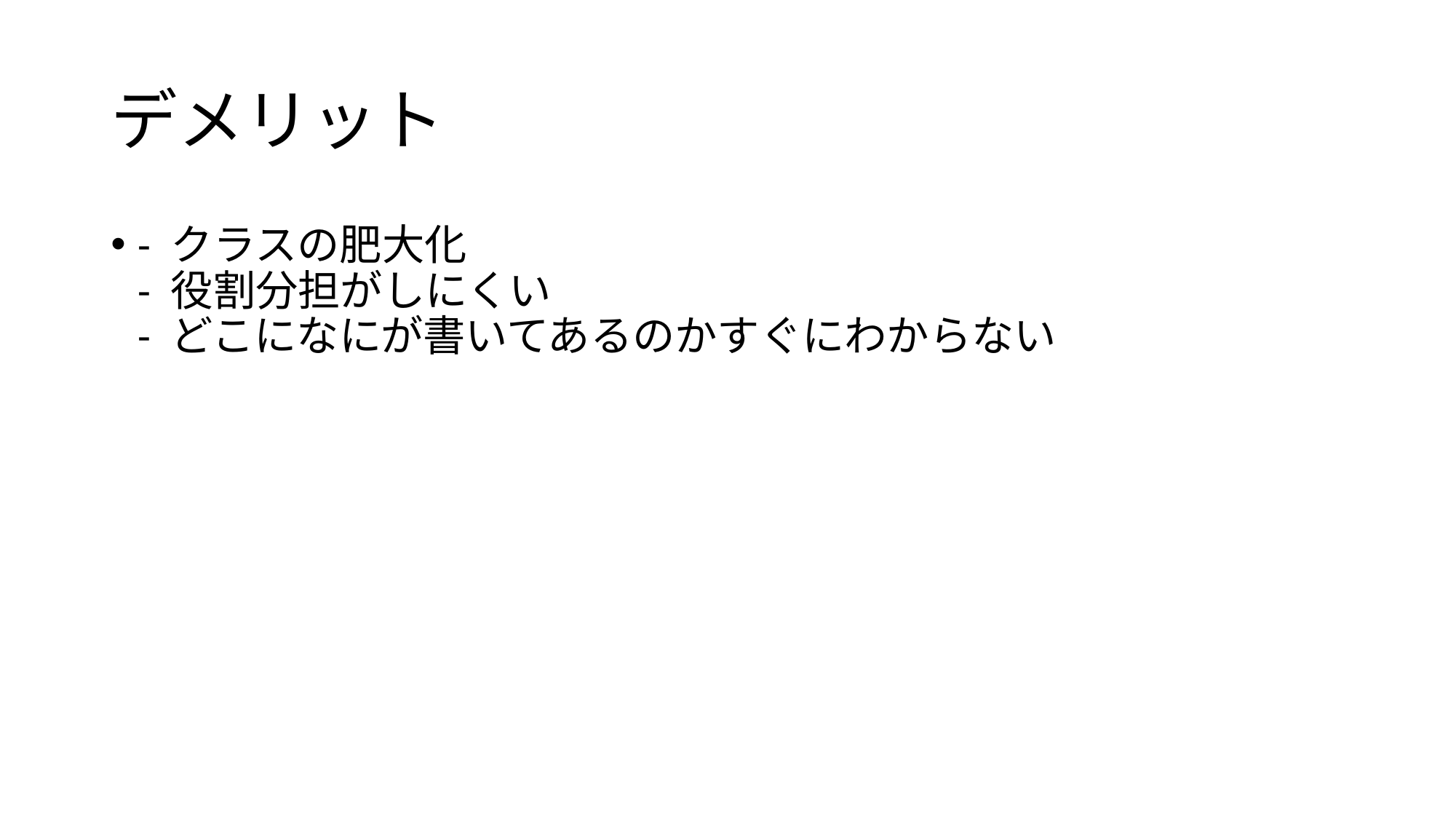

# デメリット
- クラスの肥大化
- 役割分担がしにくい
- どこになにが書いてあるのかすぐにわからない